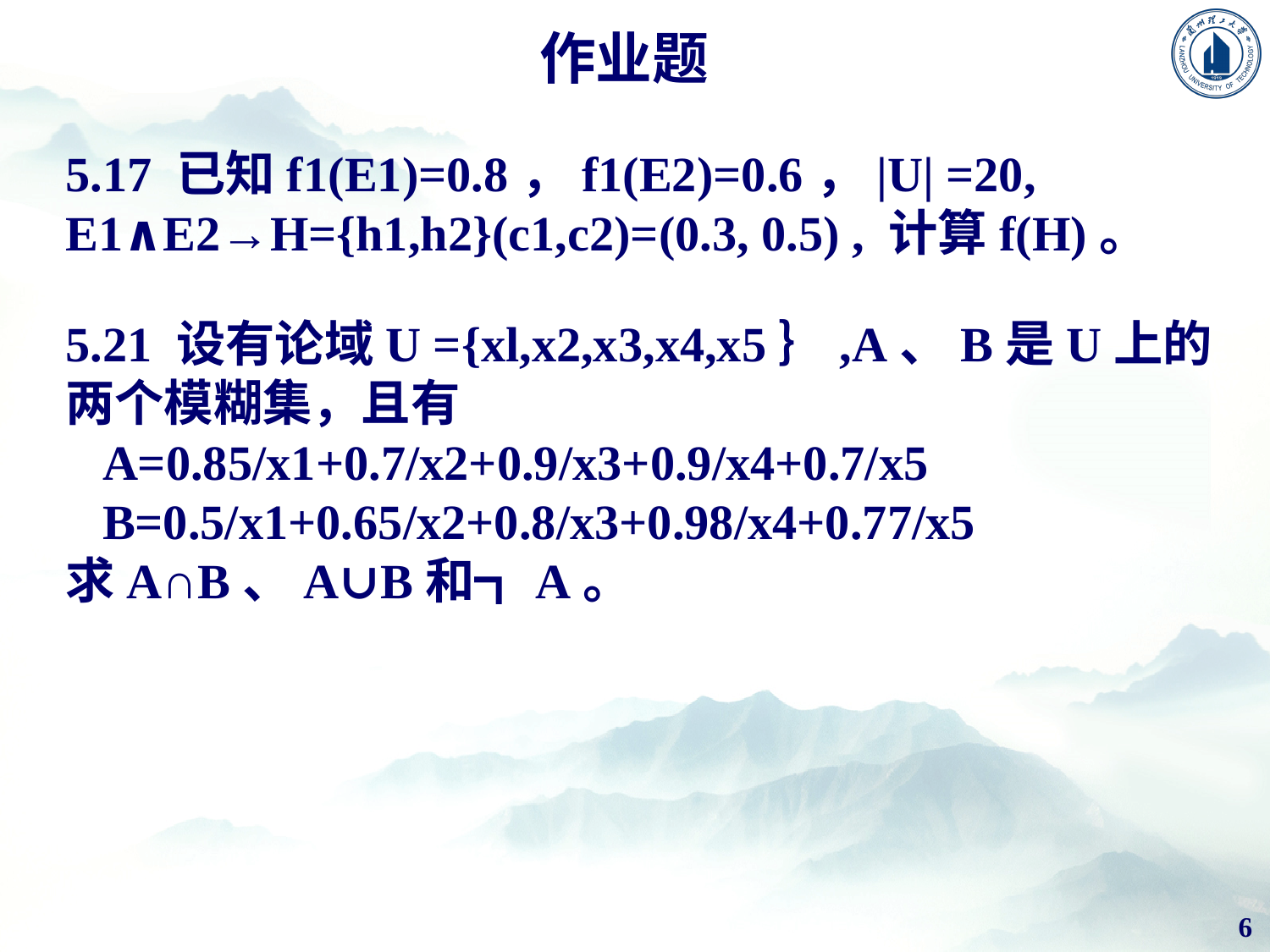

作业题
5.17 已知f1(E1)=0.8，f1(E2)=0.6，|U| =20, E1∧E2→H={h1,h2}(c1,c2)=(0.3, 0.5) , 计算f(H)。

5.21 设有论域U ={xl,x2,x3,x4,x5｝,A、B是U上的两个模糊集，且有
   A=0.85/x1+0.7/x2+0.9/x3+0.9/x4+0.7/x5
   B=0.5/x1+0.65/x2+0.8/x3+0.98/x4+0.77/x5
求A∩B、A∪B和┓A。
6